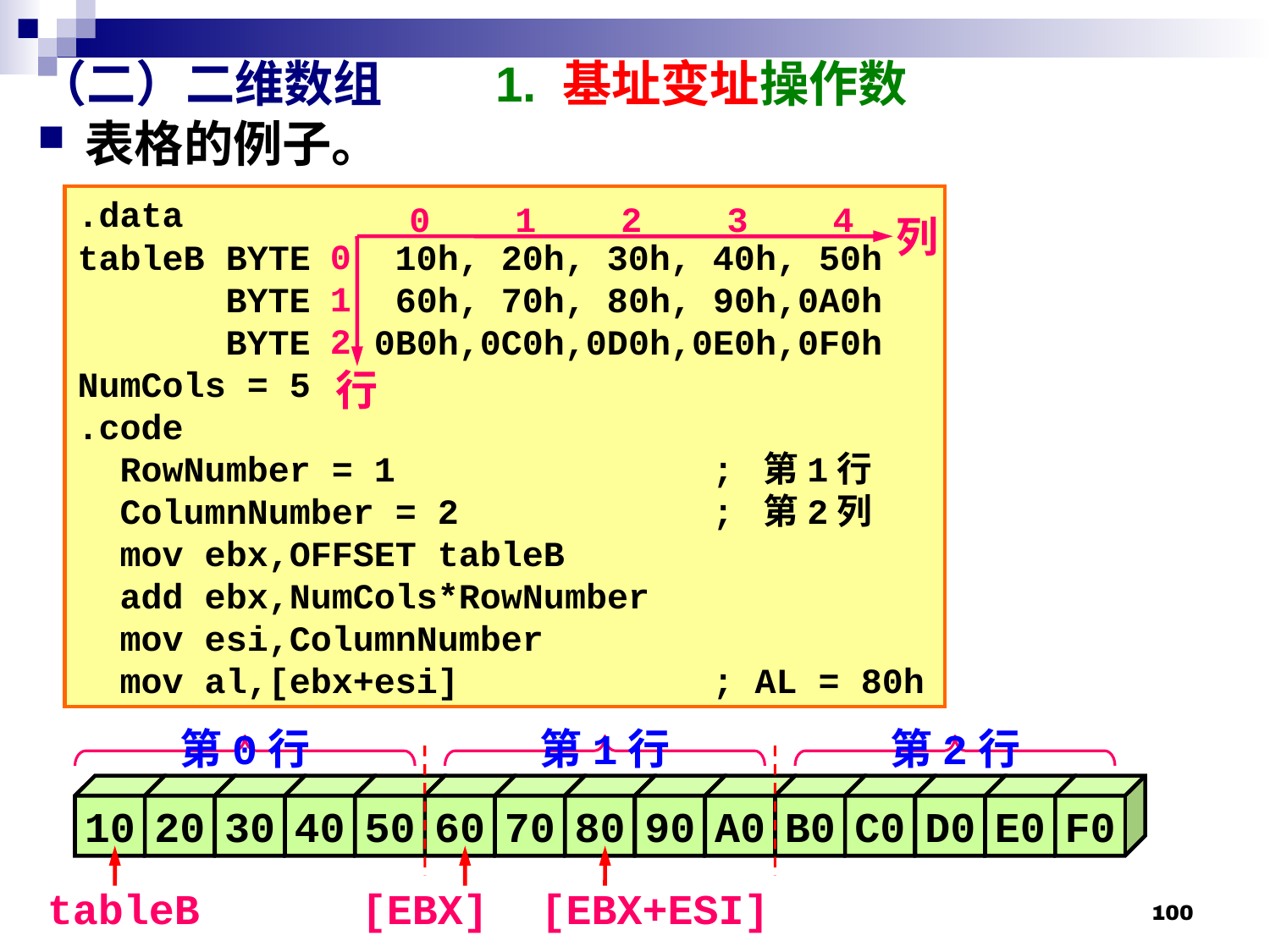

# （二）二维数组         1. 基址变址操作数
表格的例子。
.data
tableB BYTE    10h, 20h, 30h, 40h, 50h
       BYTE    60h, 70h, 80h, 90h,0A0h
       BYTE   0B0h,0C0h,0D0h,0E0h,0F0h
NumCols = 5
.code
  RowNumber = 1			; 第1行
  ColumnNumber = 2		; 第2列
  mov ebx,OFFSET tableB
  add ebx,NumCols*RowNumber
  mov esi,ColumnNumber
  mov al,[ebx+esi]		; AL = 80h
0    1    2    3    4
列
0
1
2

行

第0行
第1行
第2行

10
20
30
40
50
60
70
80
90
A0
B0
C0
D0
E0
F0

100
tableB
[EBX]
[EBX+ESI]